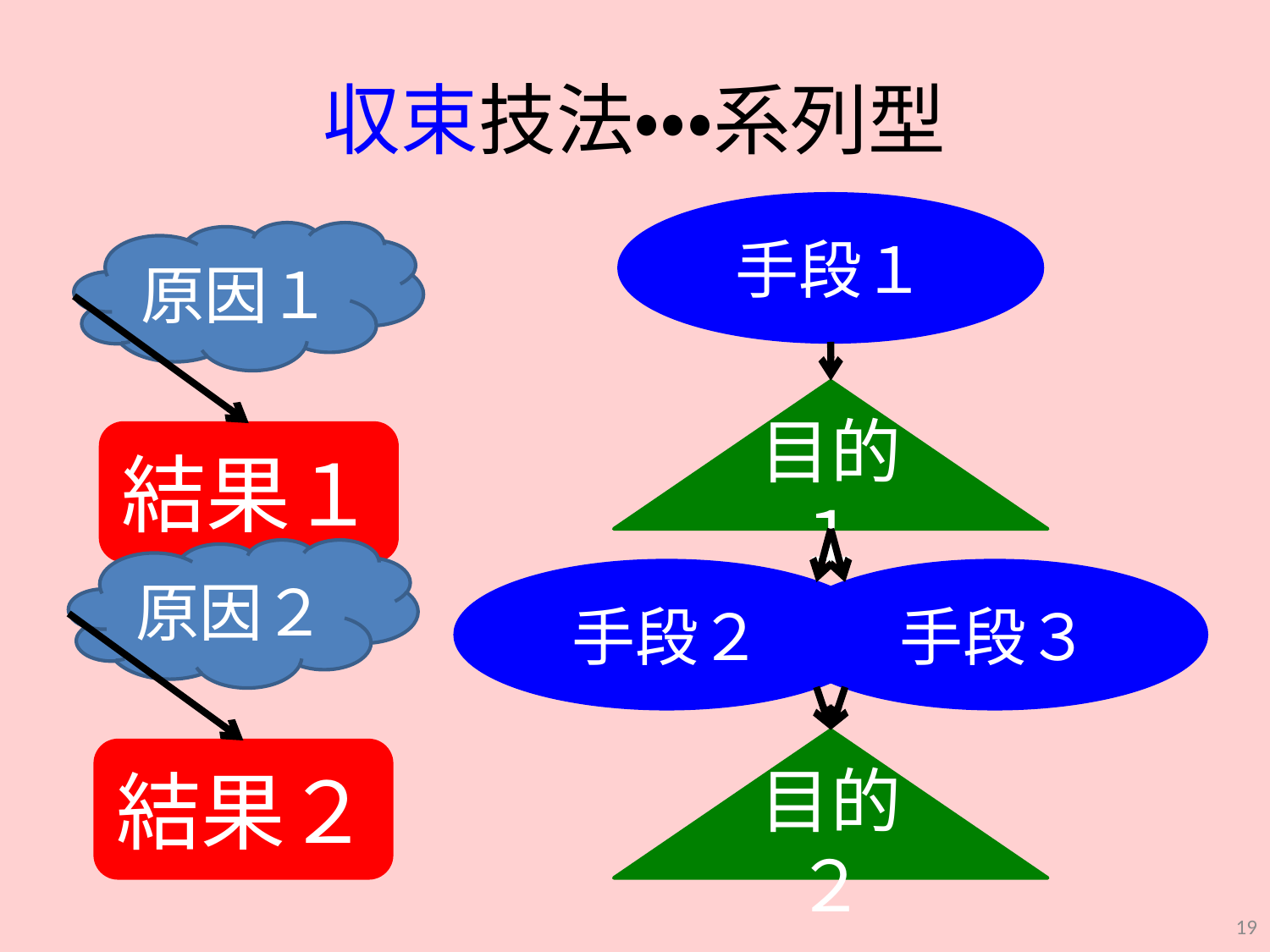

# 収束技法・・・系列型
手段１
原因１
目的１
結果１
原因２
手段２
手段３
目的２
結果２
19